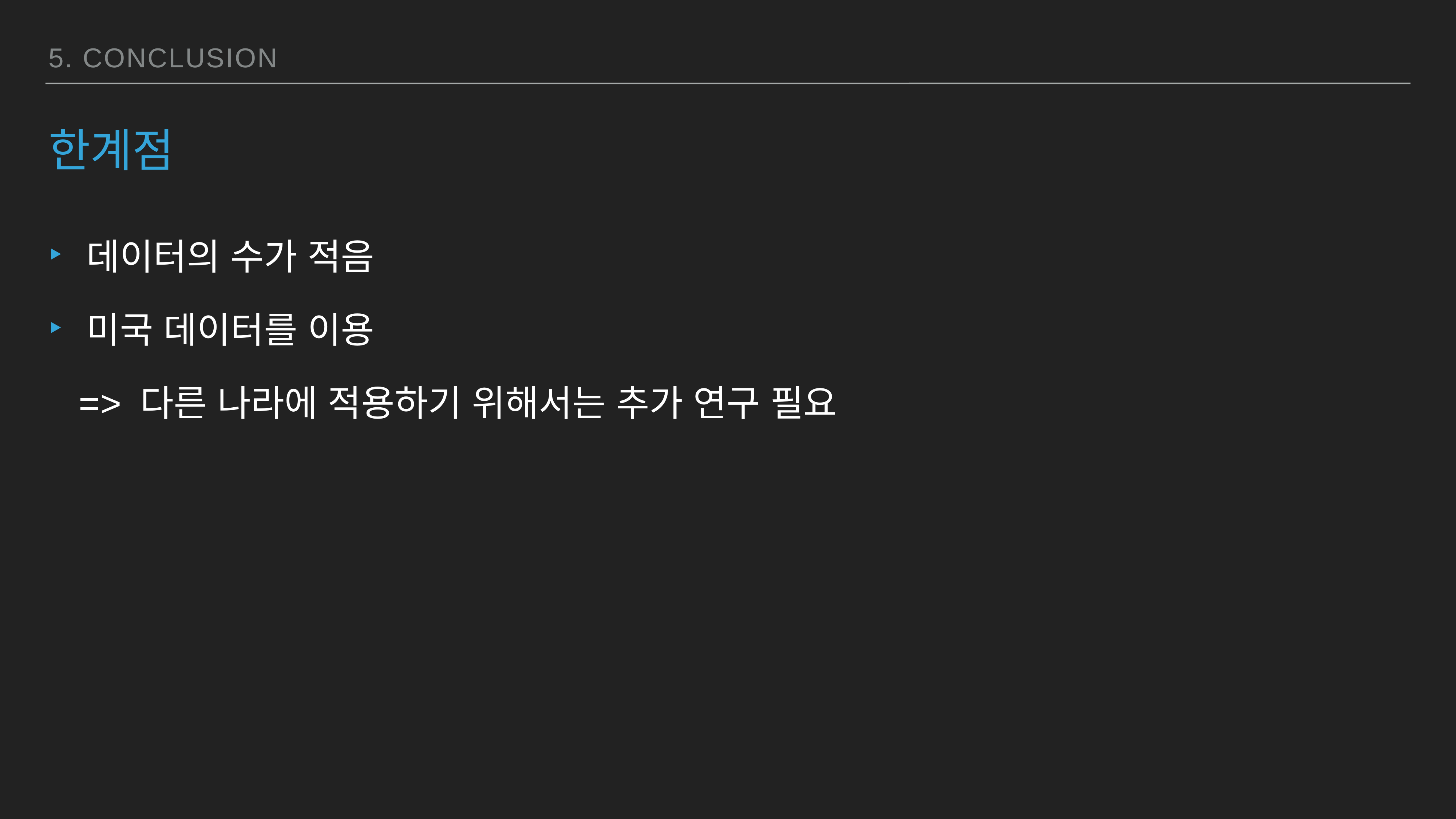

5. Conclusion
# 한계점
데이터의 수가 적음
미국 데이터를 이용
   => 다른 나라에 적용하기 위해서는 추가 연구 필요